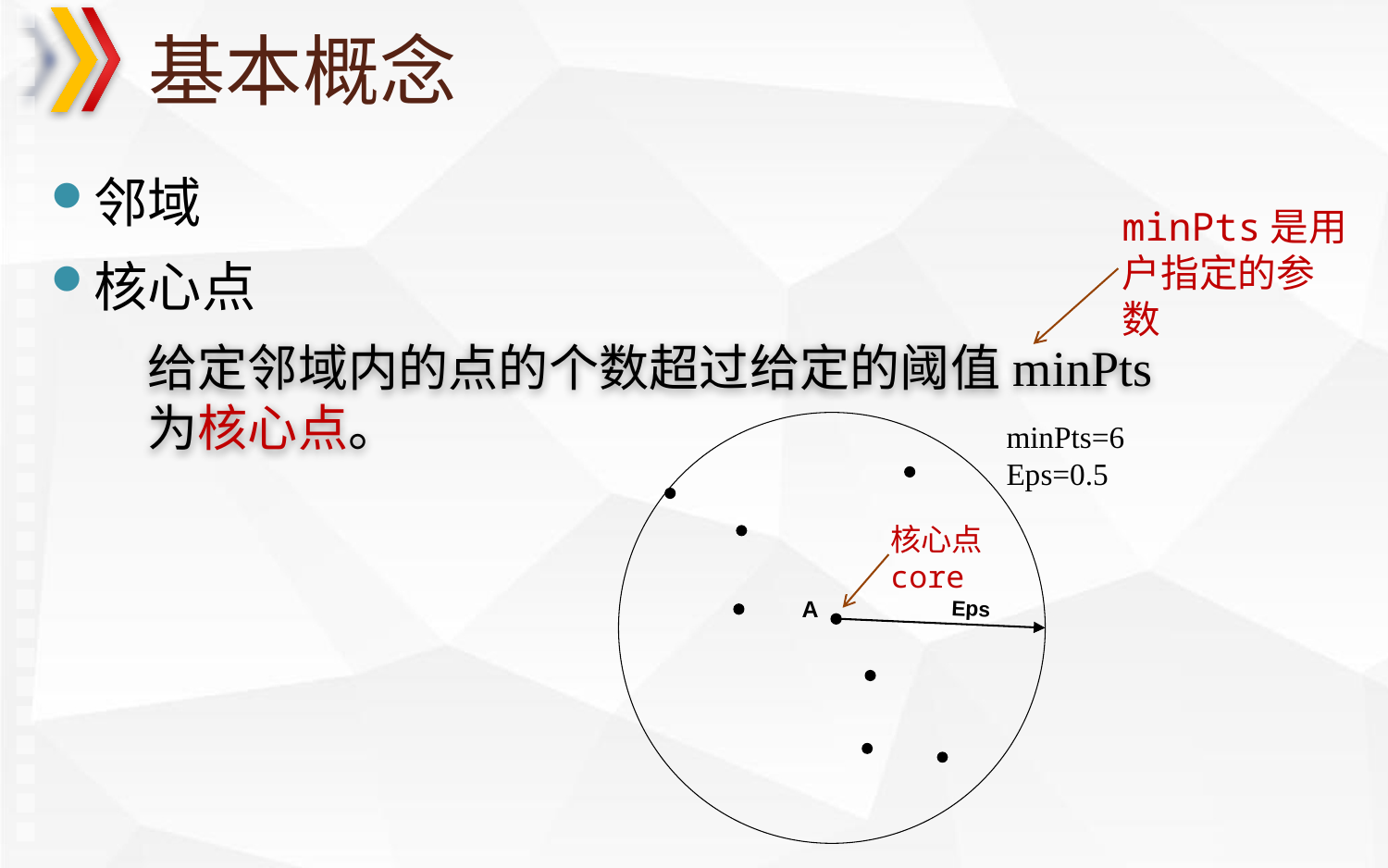

# 基本概念
邻域
核心点
minPts是用户指定的参数
给定邻域内的点的个数超过给定的阈值minPts为核心点。

minPts=6
Eps=0.5

Eps
A

核心点
core